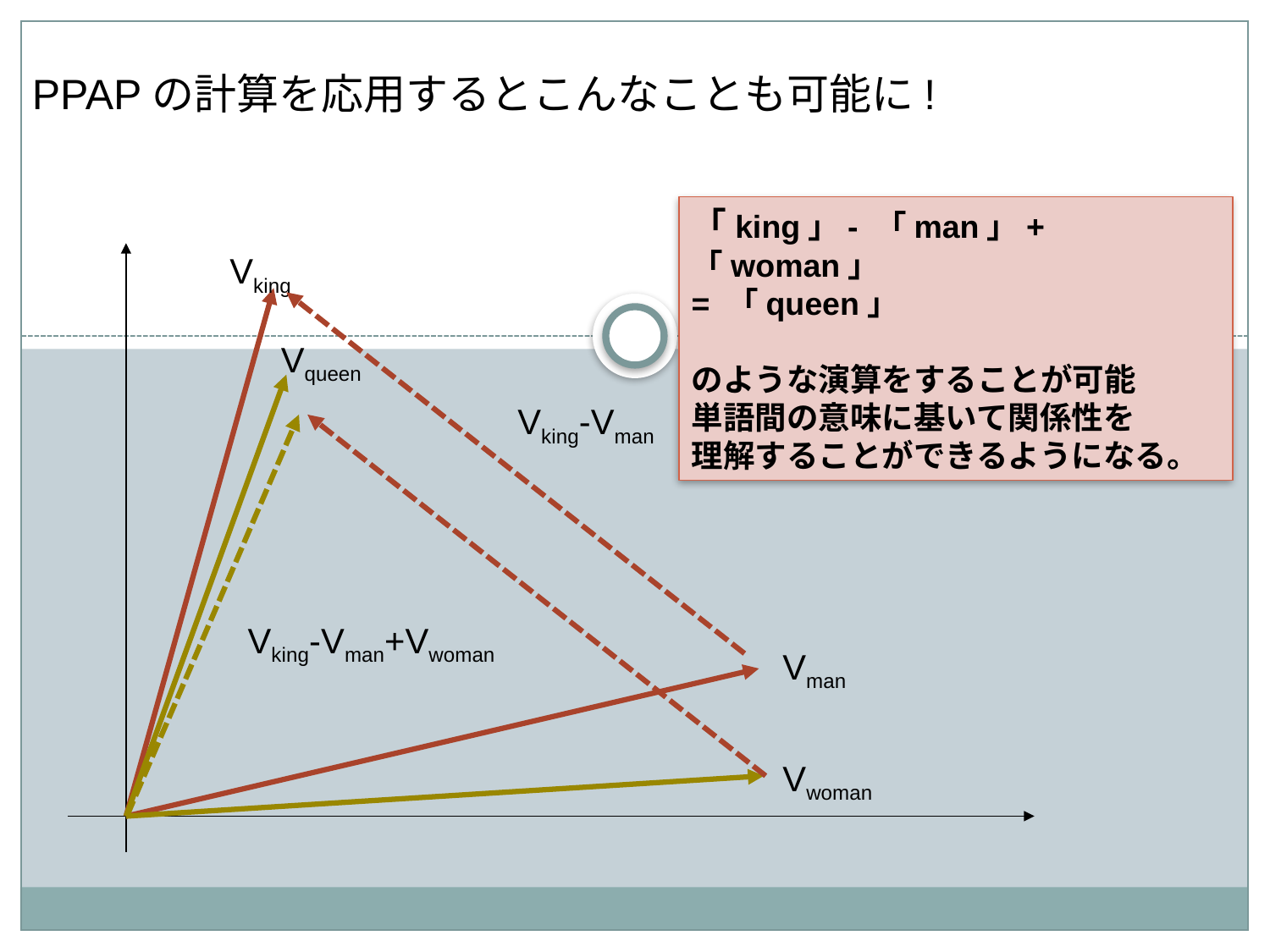

#

PPAPの計算を応用するとこんなことも可能に!
「king」- 「man」+ 「woman」
= 「queen」

のような演算をすることが可能
単語間の意味に基いて関係性を
理解することができるようになる。
Vking
Vking-Vman
Vqueen
Vking-Vman+Vwoman
Vman
Vwoman